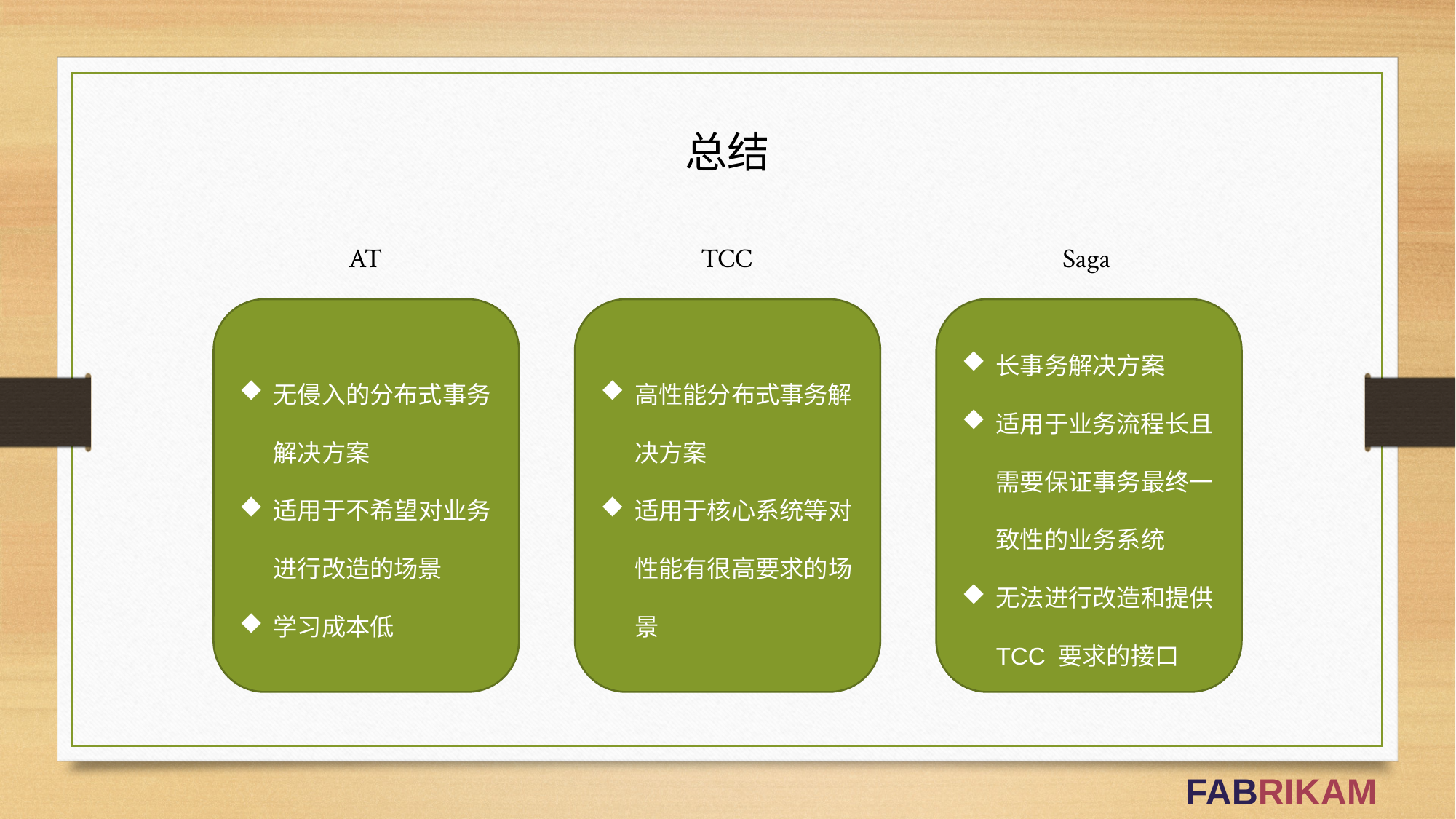

总结
AT
TCC
Saga
无侵入的分布式事务解决方案
适用于不希望对业务进行改造的场景
学习成本低
高性能分布式事务解决方案
适用于核心系统等对性能有很高要求的场景
长事务解决方案
适用于业务流程长且需要保证事务最终一致性的业务系统
无法进行改造和提供 TCC 要求的接口